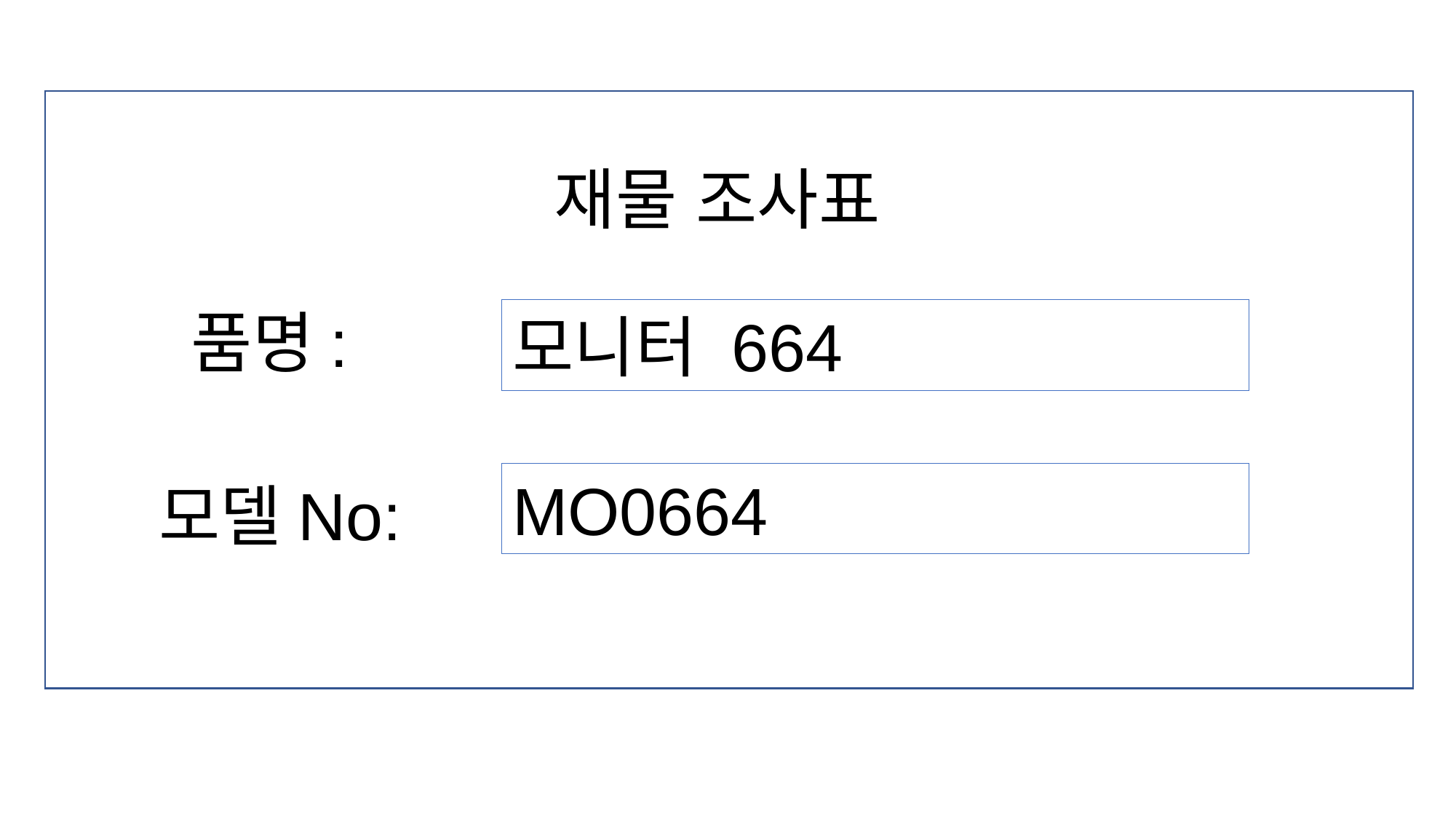

재물 조사표
품명:
모니터 664
MO0664
모델No: